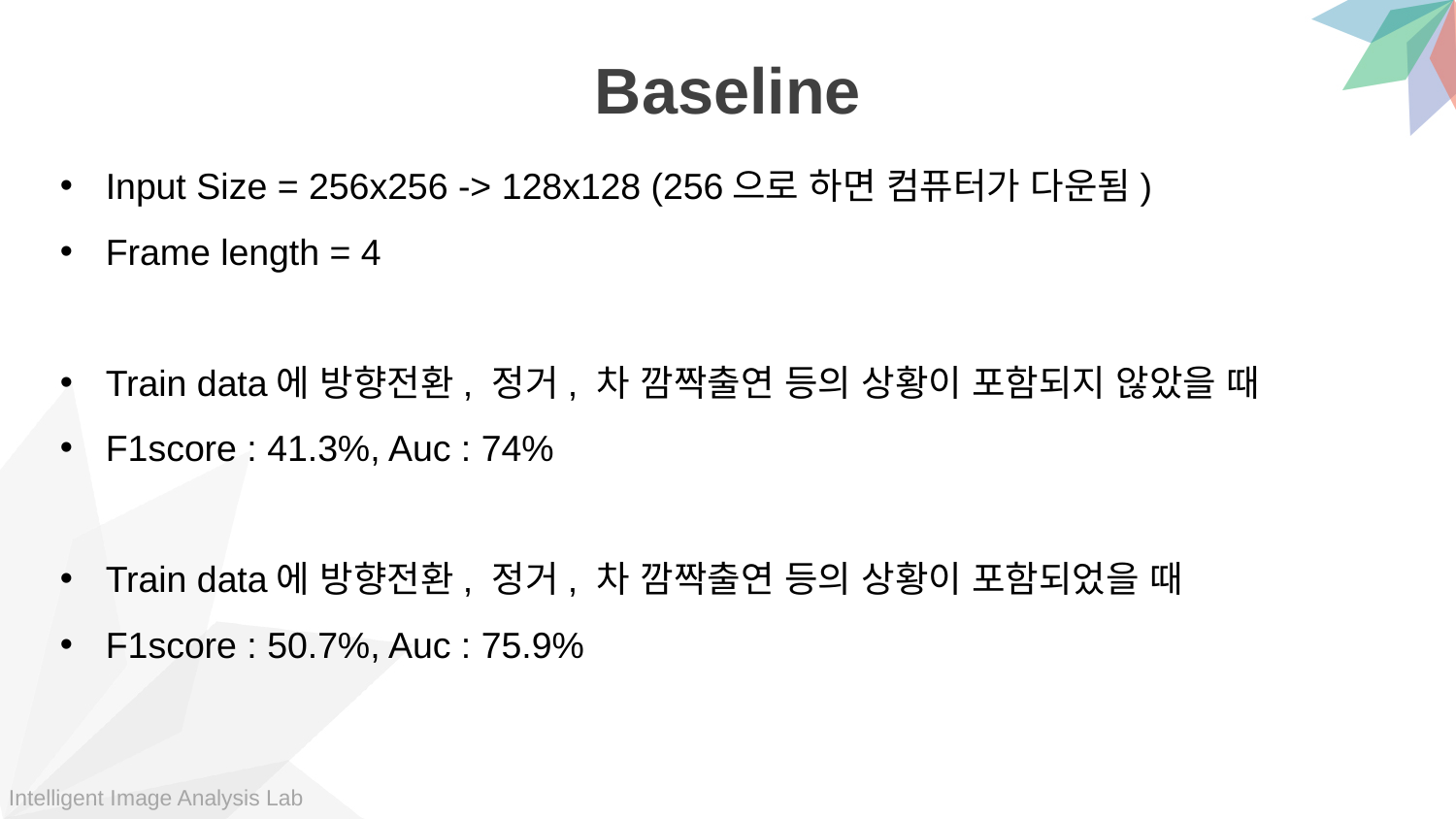

Baseline
Input Size = 256x256 -> 128x128 (256으로 하면 컴퓨터가 다운됨)
Frame length = 4

Train data에 방향전환, 정거, 차 깜짝출연 등의 상황이 포함되지 않았을 때
F1score : 41.3%, Auc : 74%

Train data에 방향전환, 정거, 차 깜짝출연 등의 상황이 포함되었을 때
F1score : 50.7%, Auc : 75.9%